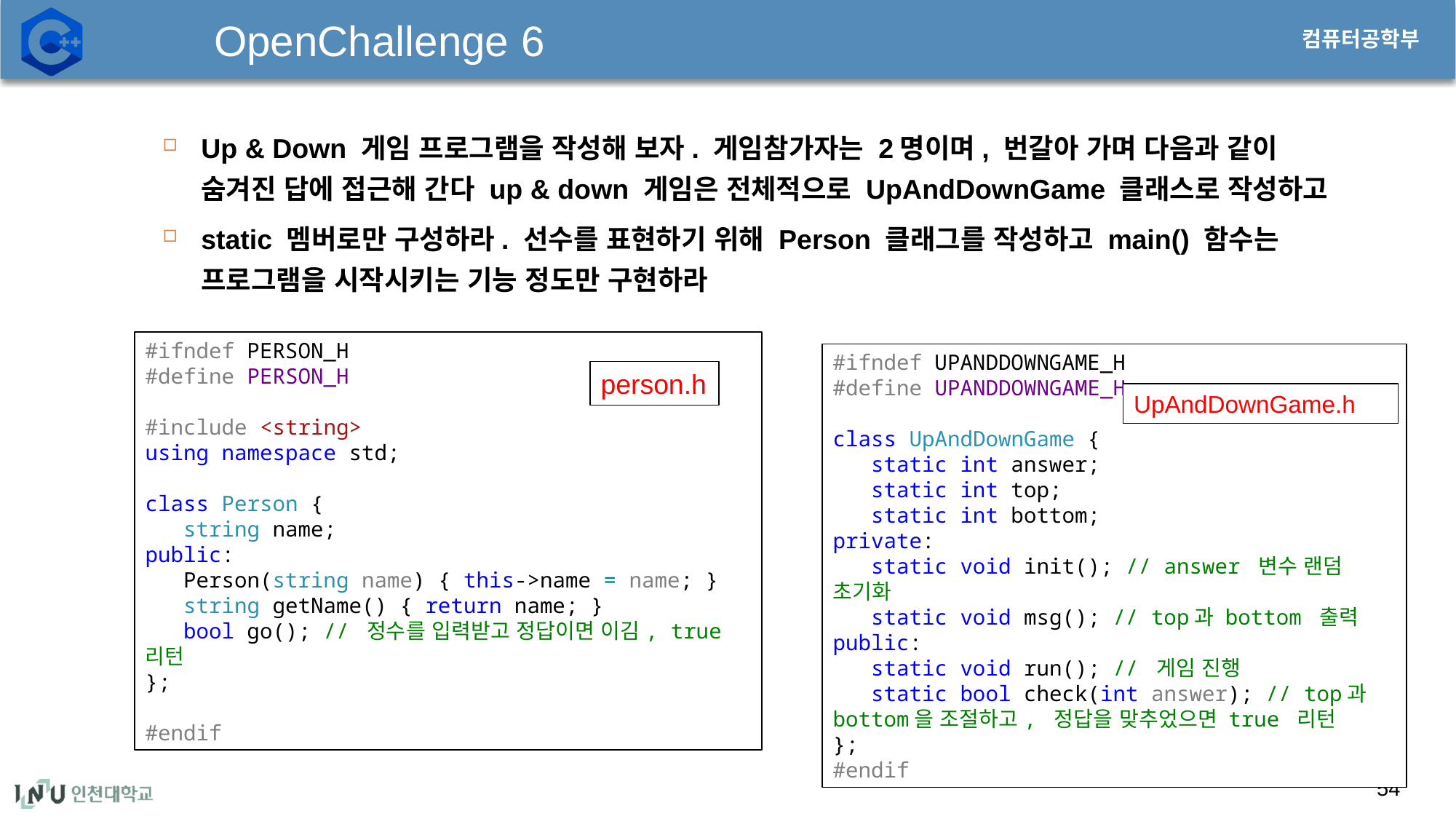

# OpenChallenge 6
Up & Down 게임 프로그램을 작성해 보자. 게임참가자는 2명이며, 번갈아 가며 다음과 같이 숨겨진 답에 접근해 간다 up & down 게임은 전체적으로 UpAndDownGame 클래스로 작성하고
static 멤버로만 구성하라. 선수를 표현하기 위해 Person 클래그를 작성하고 main() 함수는 프로그램을 시작시키는 기능 정도만 구현하라
#ifndef PERSON_H
#define PERSON_H

#include <string>
using namespace std;

class Person {
   string name;
public:
   Person(string name) { this->name = name; }
   string getName() { return name; }
   bool go(); // 정수를 입력받고 정답이면 이김, true 리턴
};

#endif
#ifndef UPANDDOWNGAME_H
#define UPANDDOWNGAME_H

class UpAndDownGame {
   static int answer;
   static int top;
   static int bottom;
private:
   static void init(); // answer 변수 랜덤 초기화
   static void msg(); // top과 bottom 출력
public:
   static void run(); // 게임 진행
   static bool check(int answer); // top과 bottom을 조절하고, 정답을 맞추었으면 true 리턴
};
#endif
person.h
UpAndDownGame.h